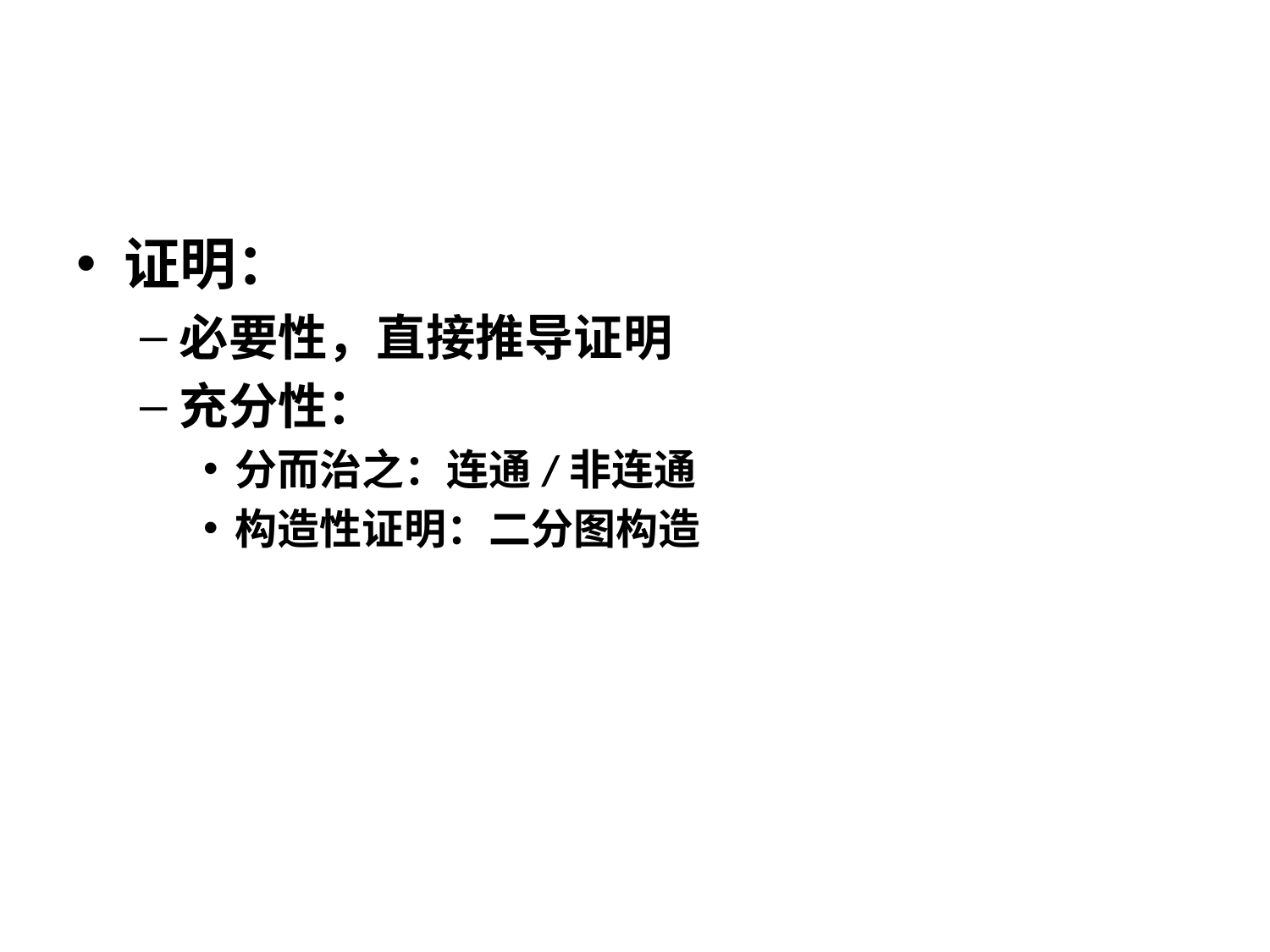

#
证明：
必要性，直接推导证明
充分性：
分而治之：连通/非连通
构造性证明：二分图构造